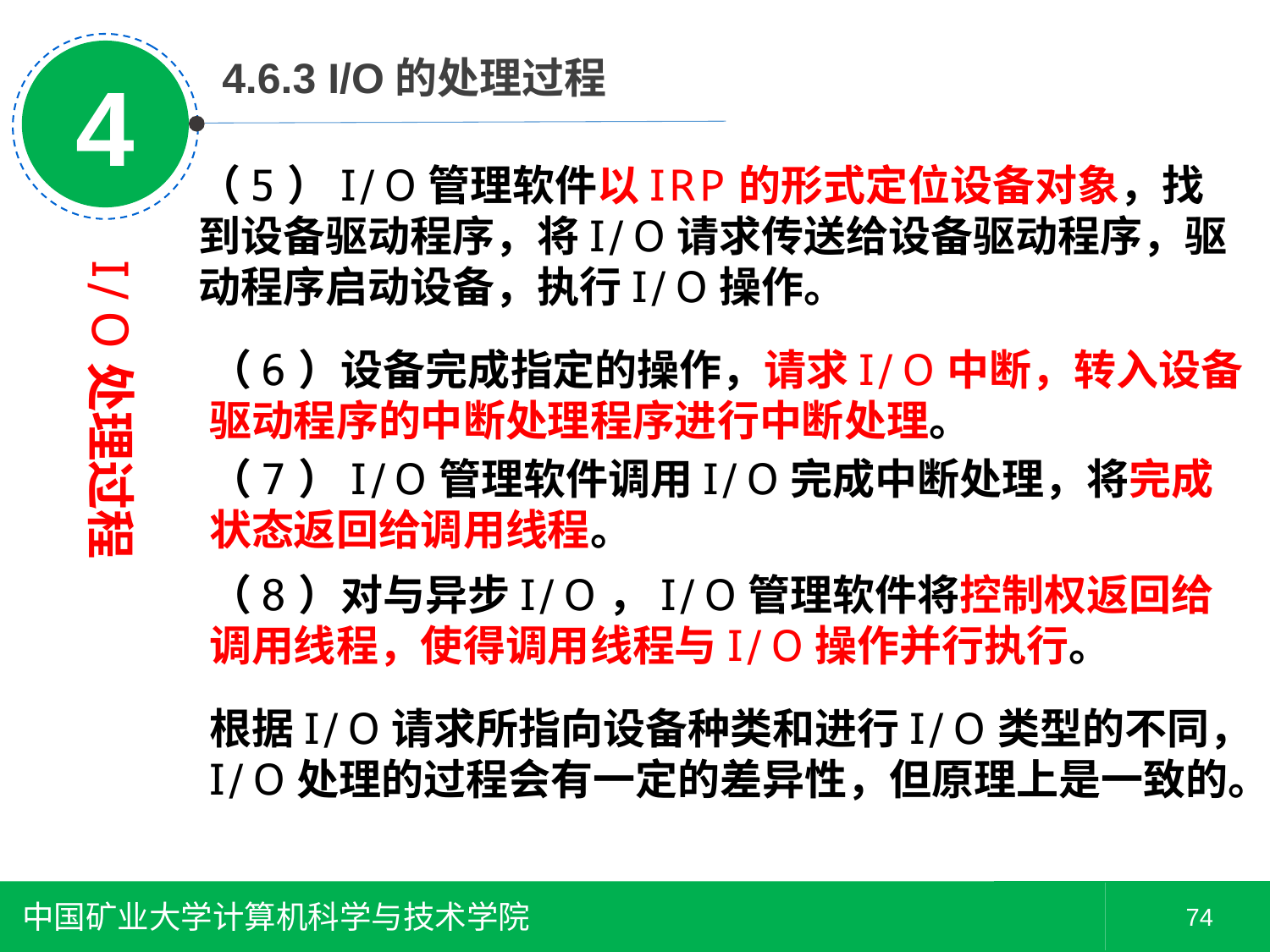

4
  4.6.3 I/O的处理过程

（5）I/O管理软件以IRP的形式定位设备对象，找到设备驱动程序，将I/O请求传送给设备驱动程序，驱动程序启动设备，执行I/O操作。
I/O处理过程
（6）设备完成指定的操作，请求I/O中断，转入设备驱动程序的中断处理程序进行中断处理。
（7）I/O管理软件调用I/O完成中断处理，将完成状态返回给调用线程。
（8）对与异步I/O，I/O管理软件将控制权返回给调用线程，使得调用线程与I/O操作并行执行。
根据I/O请求所指向设备种类和进行I/O类型的不同，I/O处理的过程会有一定的差异性，但原理上是一致的。